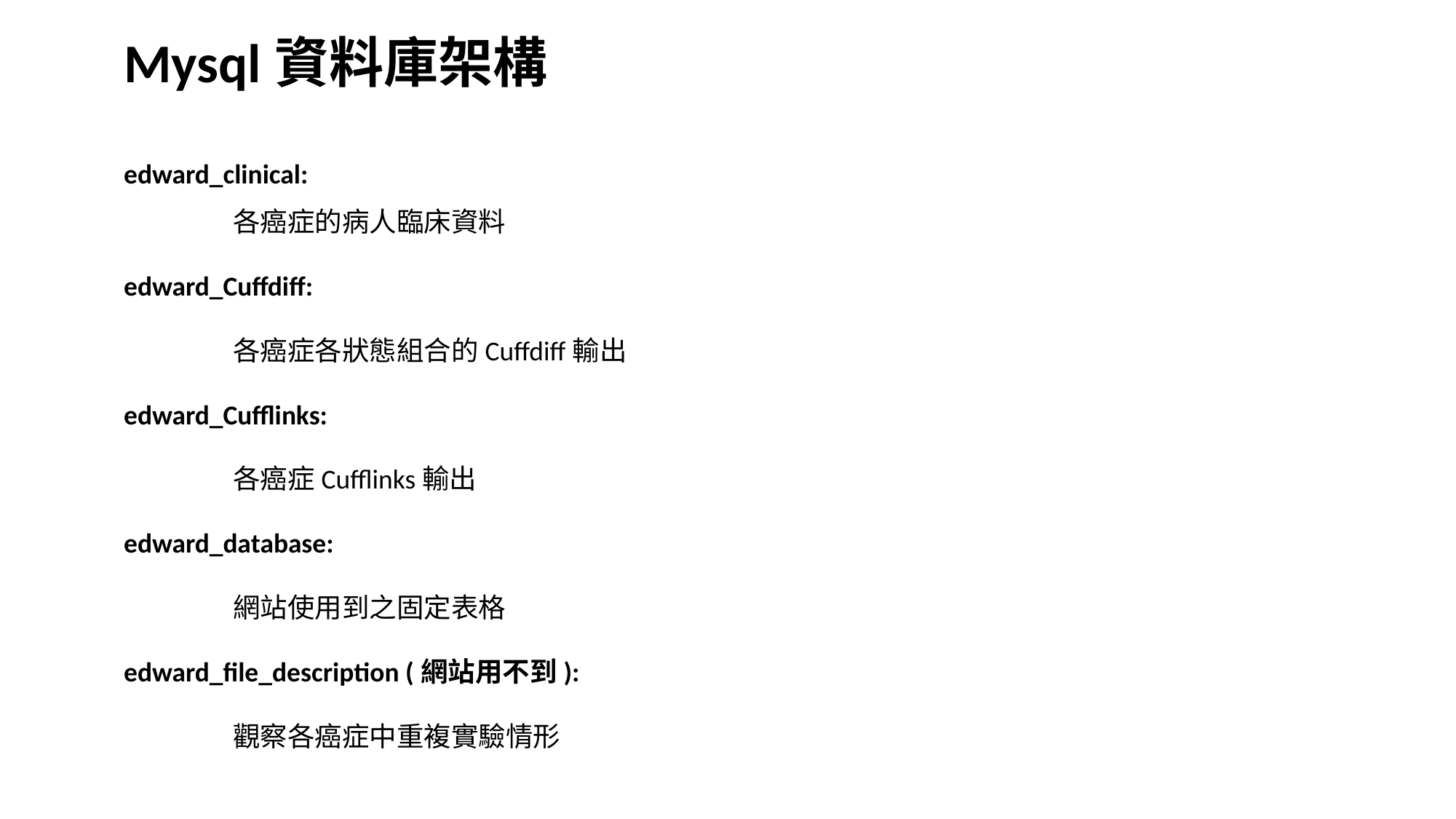

Mysql資料庫架構

edward_clinical:
	各癌症的病人臨床資料
edward_Cuffdiff:
	各癌症各狀態組合的Cuffdiff輸出
edward_Cufflinks:
	各癌症Cufflinks輸出
edward_database:
	網站使用到之固定表格
edward_file_description (網站用不到):
	觀察各癌症中重複實驗情形